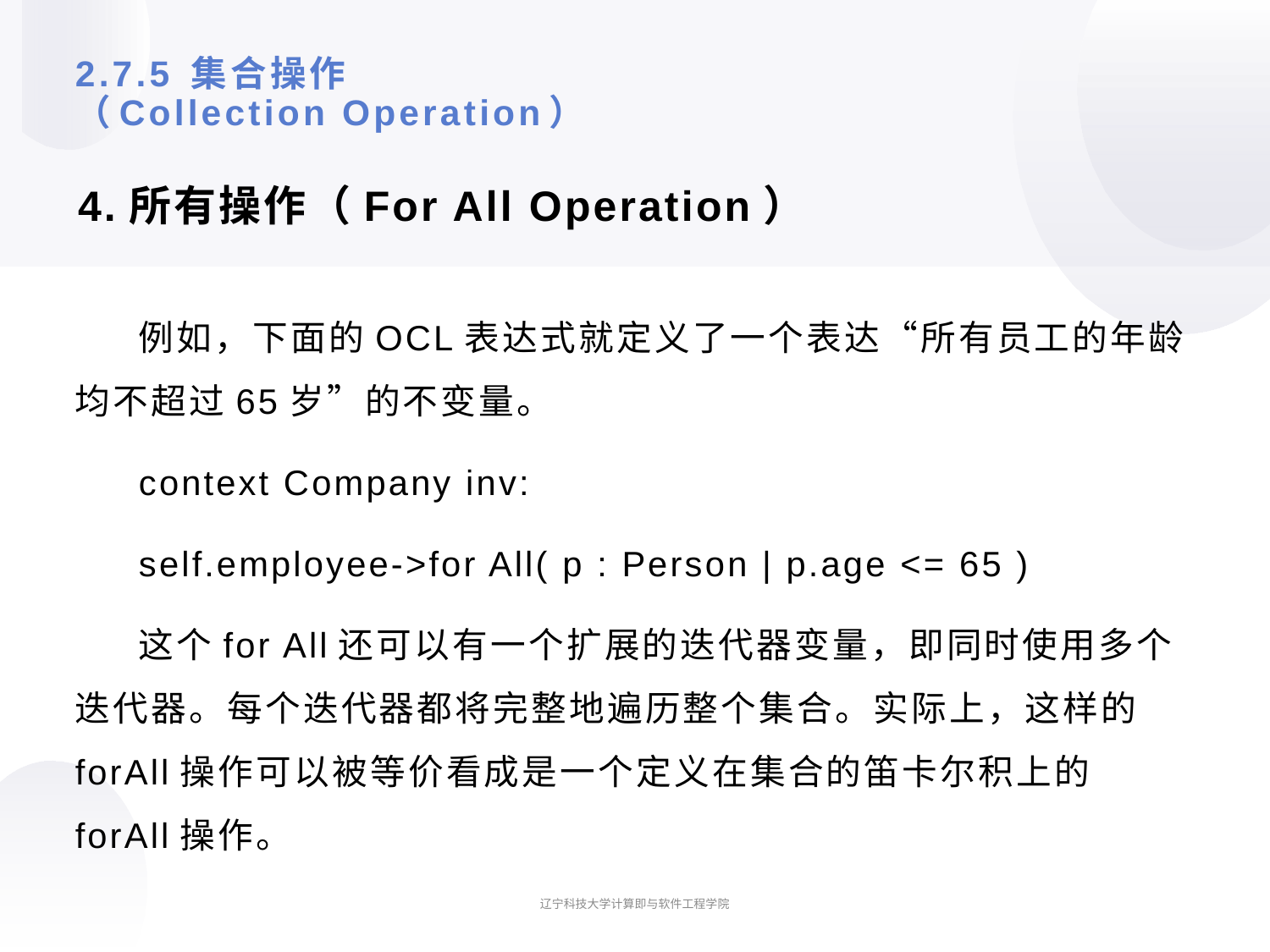

# 2.7.5 集合操作 （Collection Operation）
4.所有操作（For All Operation）

例如，下面的OCL表达式就定义了一个表达“所有员工的年龄均不超过65岁”的不变量。
context Company inv:
self.employee->for All( p : Person | p.age <= 65 )
这个for All还可以有一个扩展的迭代器变量，即同时使用多个迭代器。每个迭代器都将完整地遍历整个集合。实际上，这样的forAll操作可以被等价看成是一个定义在集合的笛卡尔积上的forAll操作。

辽宁科技大学计算即与软件工程学院
167